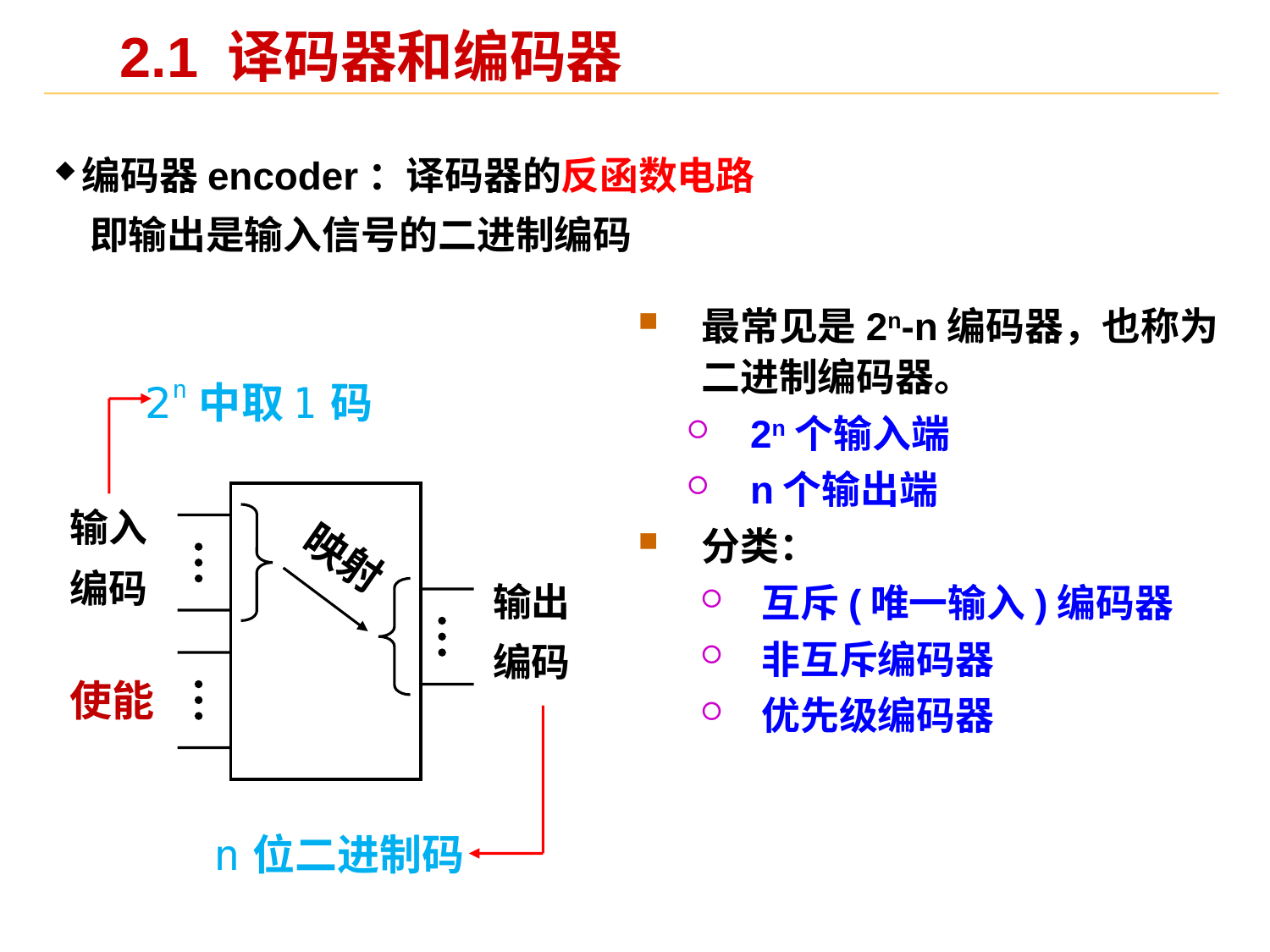

# 2.1 译码器和编码器
编码器encoder：译码器的反函数电路
   即输出是输入信号的二进制编码
最常见是2n-n编码器，也称为二进制编码器。
2n个输入端
n个输出端
分类：
互斥(唯一输入)编码器
非互斥编码器
优先级编码器
2n中取1码

输入
编码

输出
编码

映射
使能

n位二进制码

29